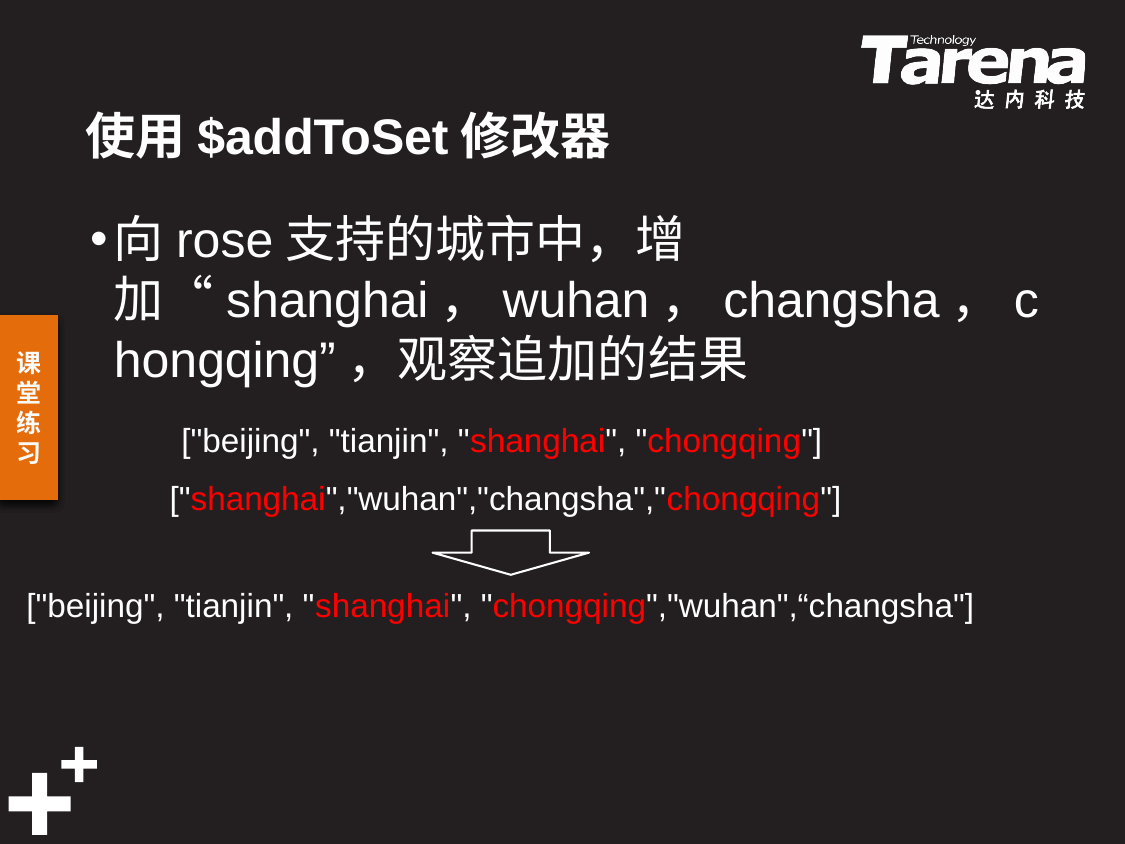

# 使用$addToSet修改器
向rose支持的城市中，增加“shanghai，wuhan，changsha，chongqing”，观察追加的结果
["beijing", "tianjin", "shanghai", "chongqing"]
["shanghai","wuhan","changsha","chongqing"]

["beijing", "tianjin", "shanghai", "chongqing","wuhan",“changsha"]